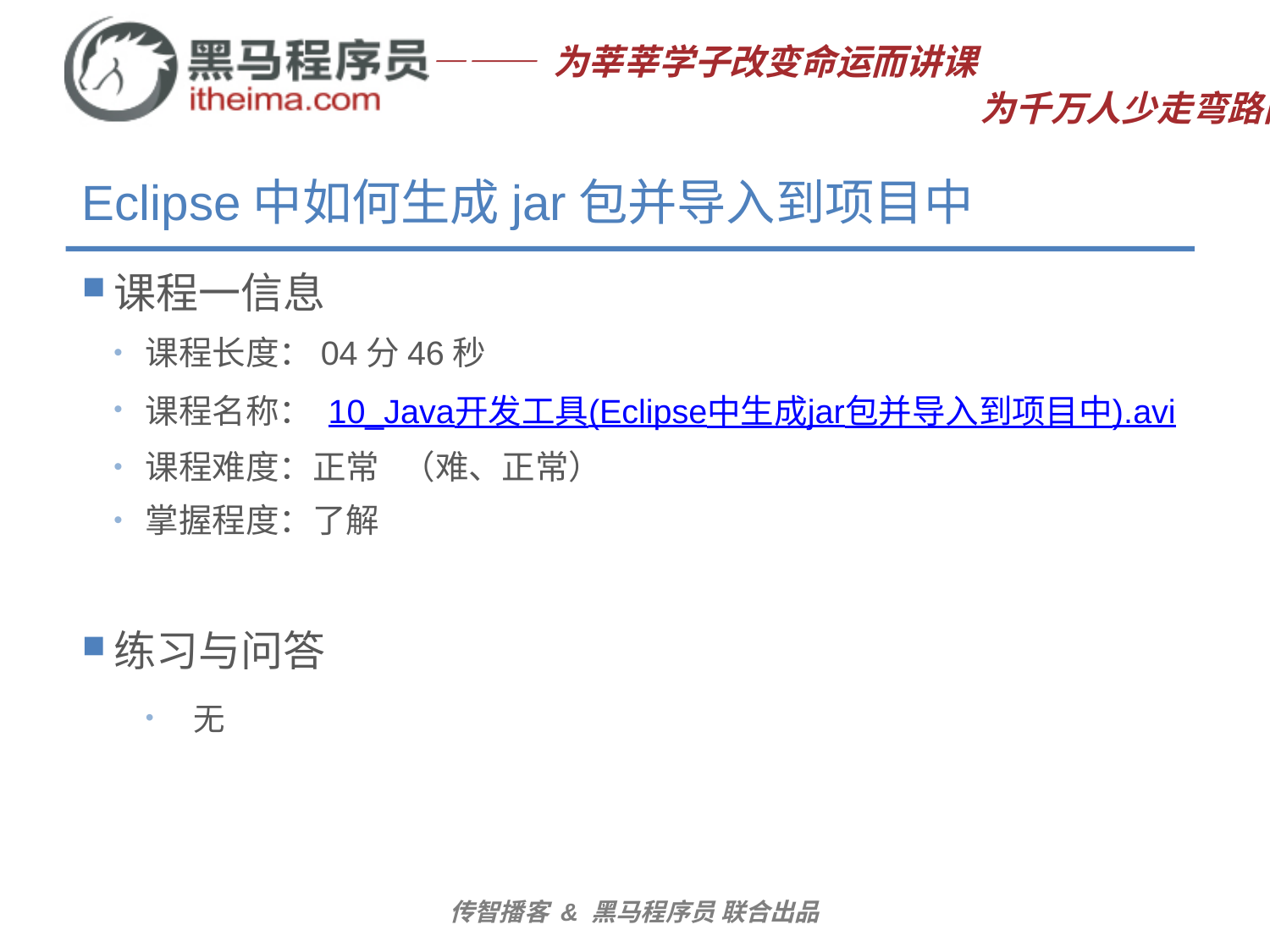

# Eclipse中如何生成jar包并导入到项目中
课程一信息
课程长度：04分46秒
课程名称： 10_Java开发工具(Eclipse中生成jar包并导入到项目中).avi
课程难度：正常   （难、正常）
掌握程度：了解

练习与问答
无